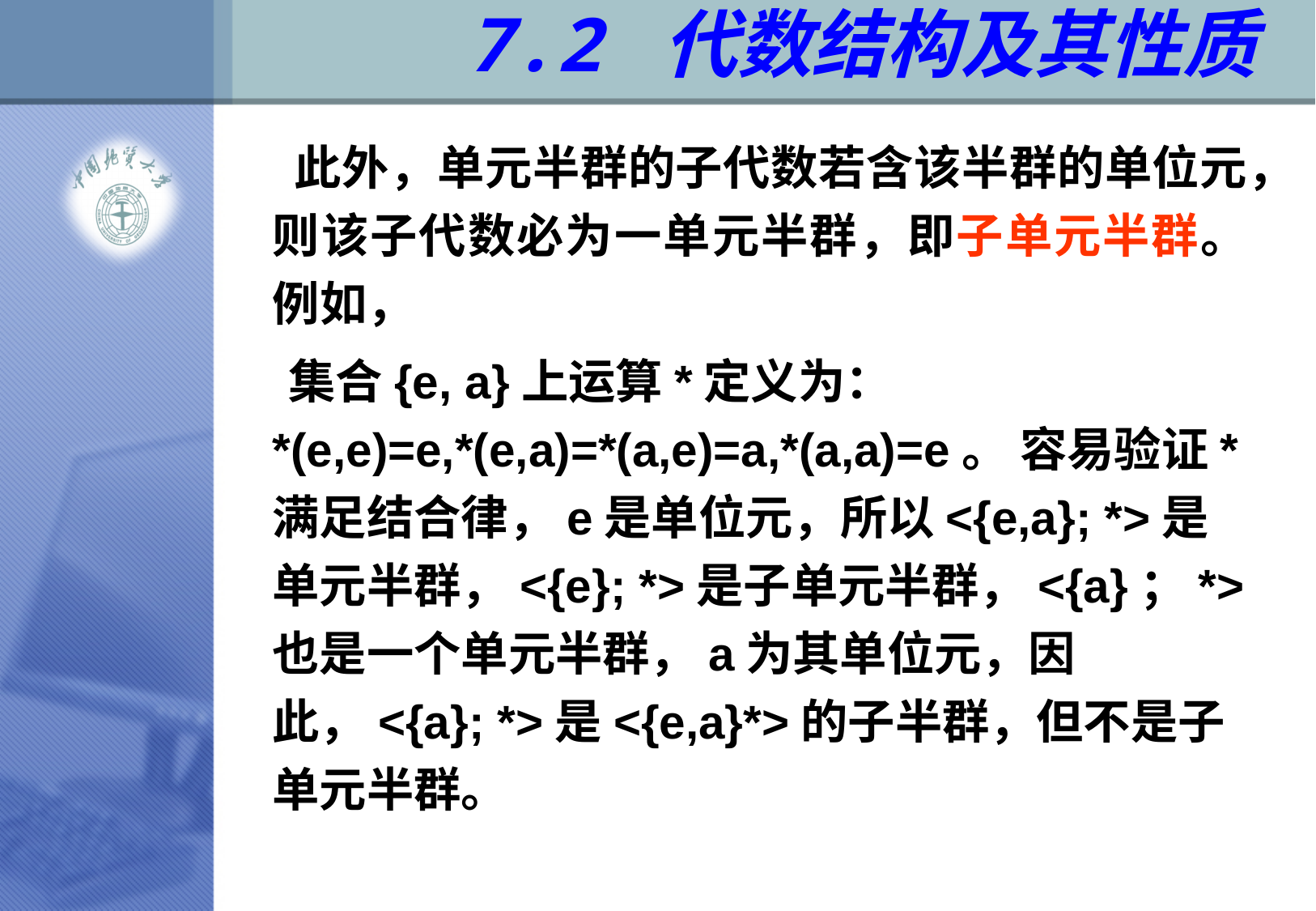

# 7.2 代数结构及其性质
        此外，单元半群的子代数若含该半群的单位元，则该子代数必为一单元半群，即子单元半群。例如，
        集合{e, a}上运算*定义为：*(e,e)=e,*(e,a)=*(a,e)=a,*(a,a)=e。 容易验证*满足结合律，e是单位元，所以<{e,a}; *>是单元半群，<{e}; *>是子单元半群，<{a}；*>也是一个单元半群，a为其单位元，因此，<{a}; *>是<{e,a}*>的子半群，但不是子单元半群。